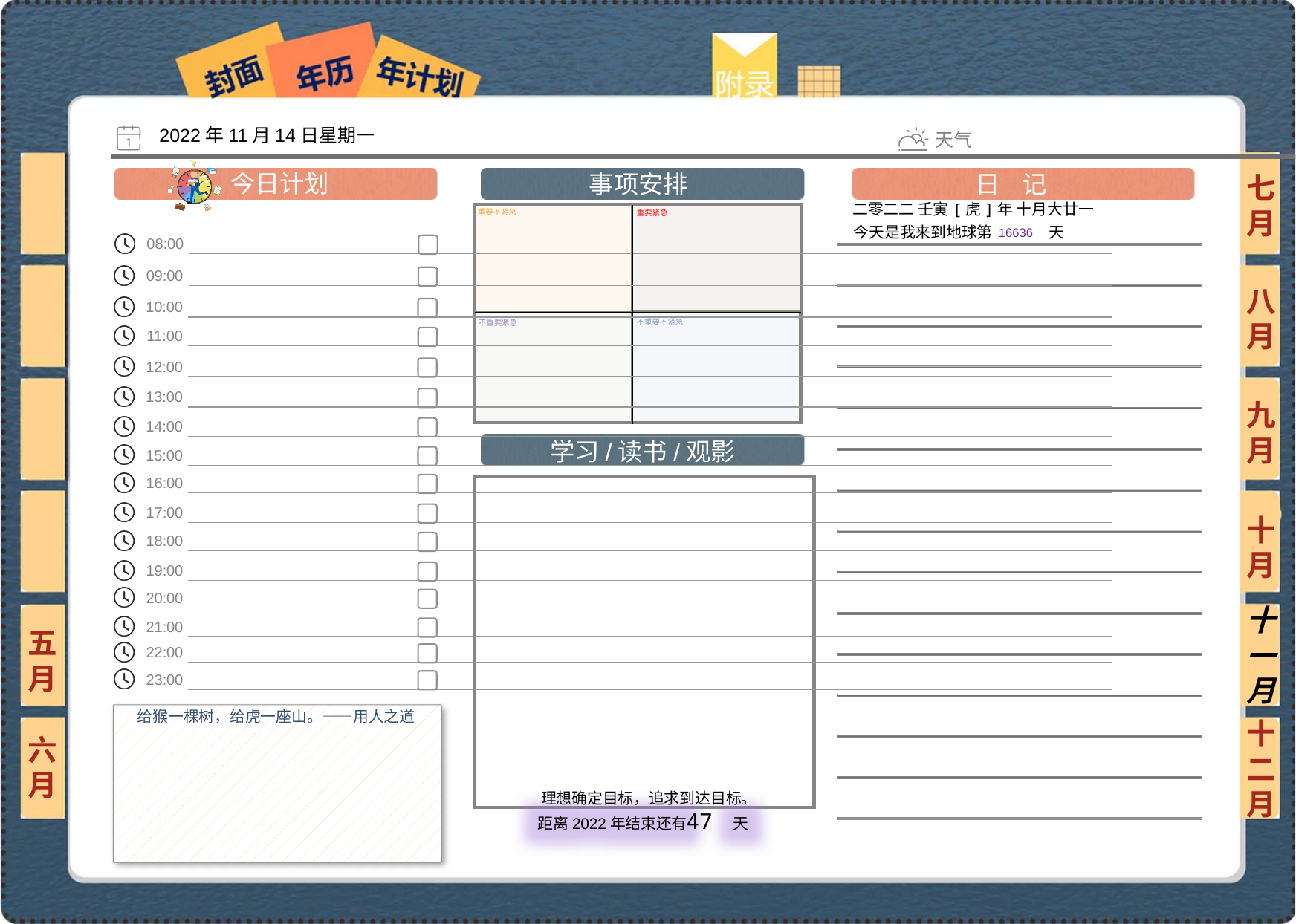

2022年11月14日星期一
七月
二零二二 壬寅[虎]年 十月大廿一
16636
八月
九月
十月
十一月
五月
给猴一棵树，给虎一座山。——用人之道

六月
十二月
47
 理想确定目标，追求到达目标。